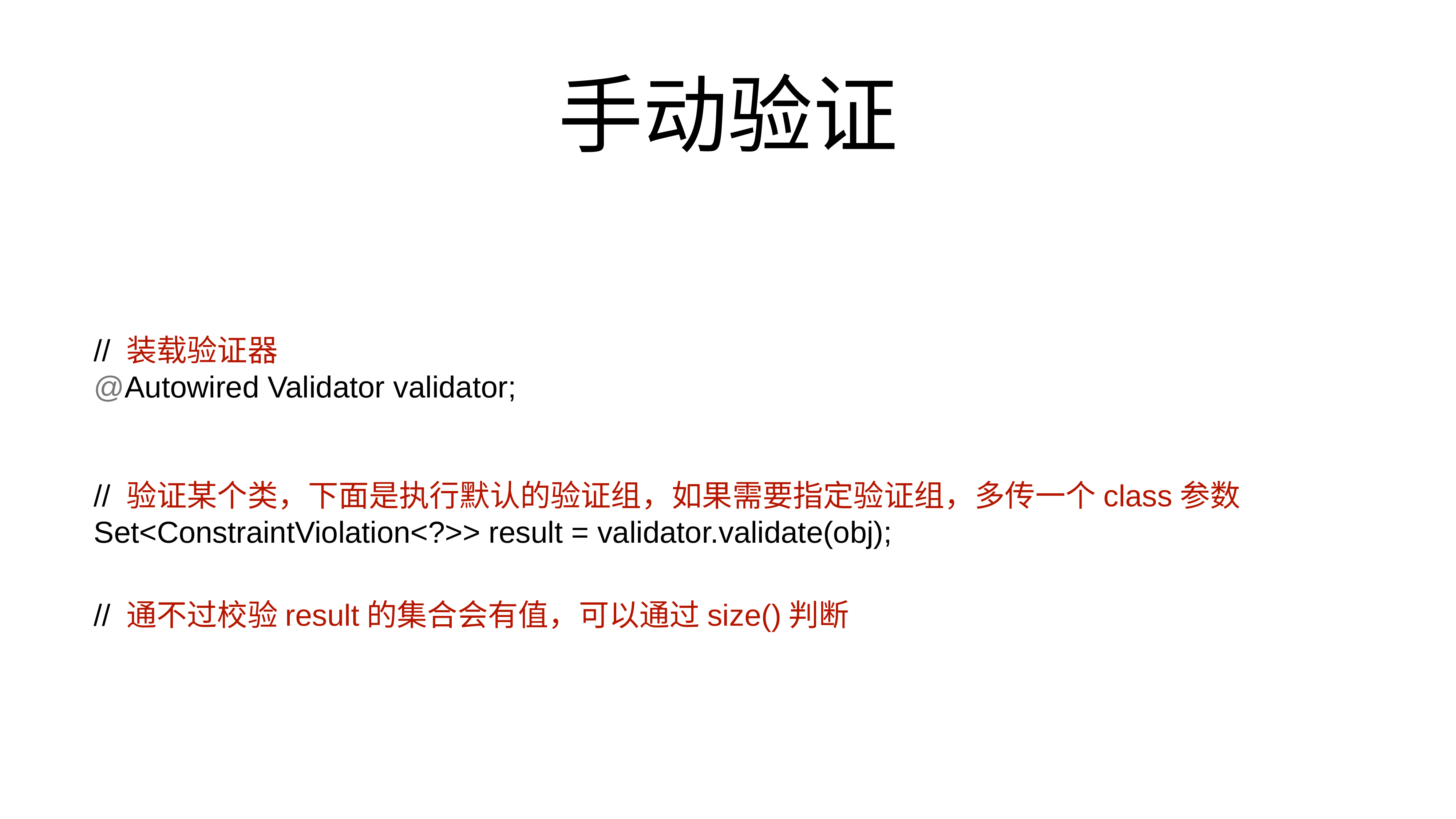

# 手动验证
// 装载验证器
@Autowired Validator validator;

// 验证某个类，下面是执行默认的验证组，如果需要指定验证组，多传一个class参数
Set<ConstraintViolation<?>> result = validator.validate(obj);

// 通不过校验result的集合会有值，可以通过size()判断